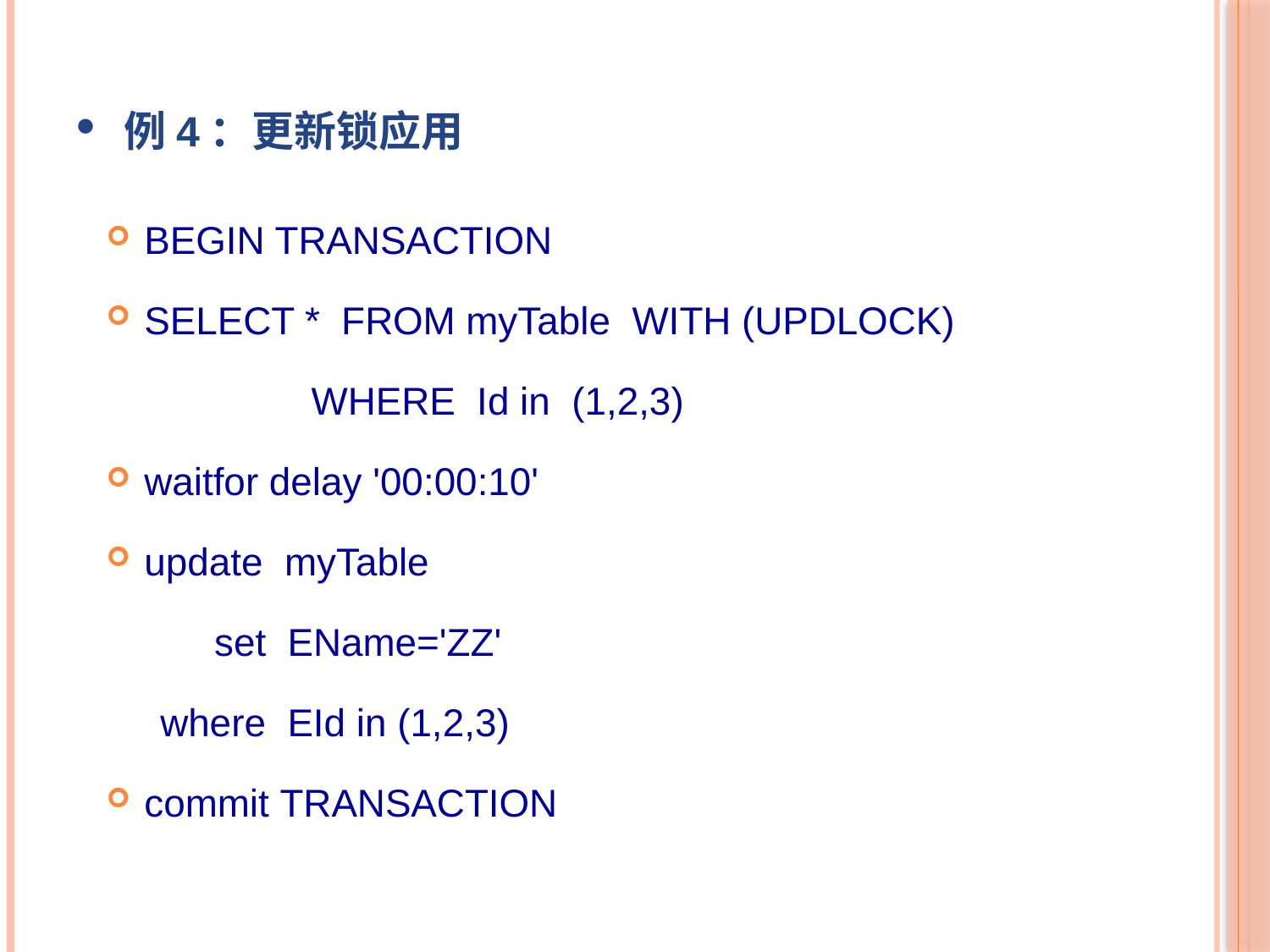

# 例4：更新锁应用
BEGIN TRANSACTION
SELECT *  FROM myTable  WITH (UPDLOCK)
                   WHERE  Id in  (1,2,3)
waitfor delay '00:00:10'
update  myTable
          set  EName='ZZ'
     where  EId in (1,2,3)
commit TRANSACTION